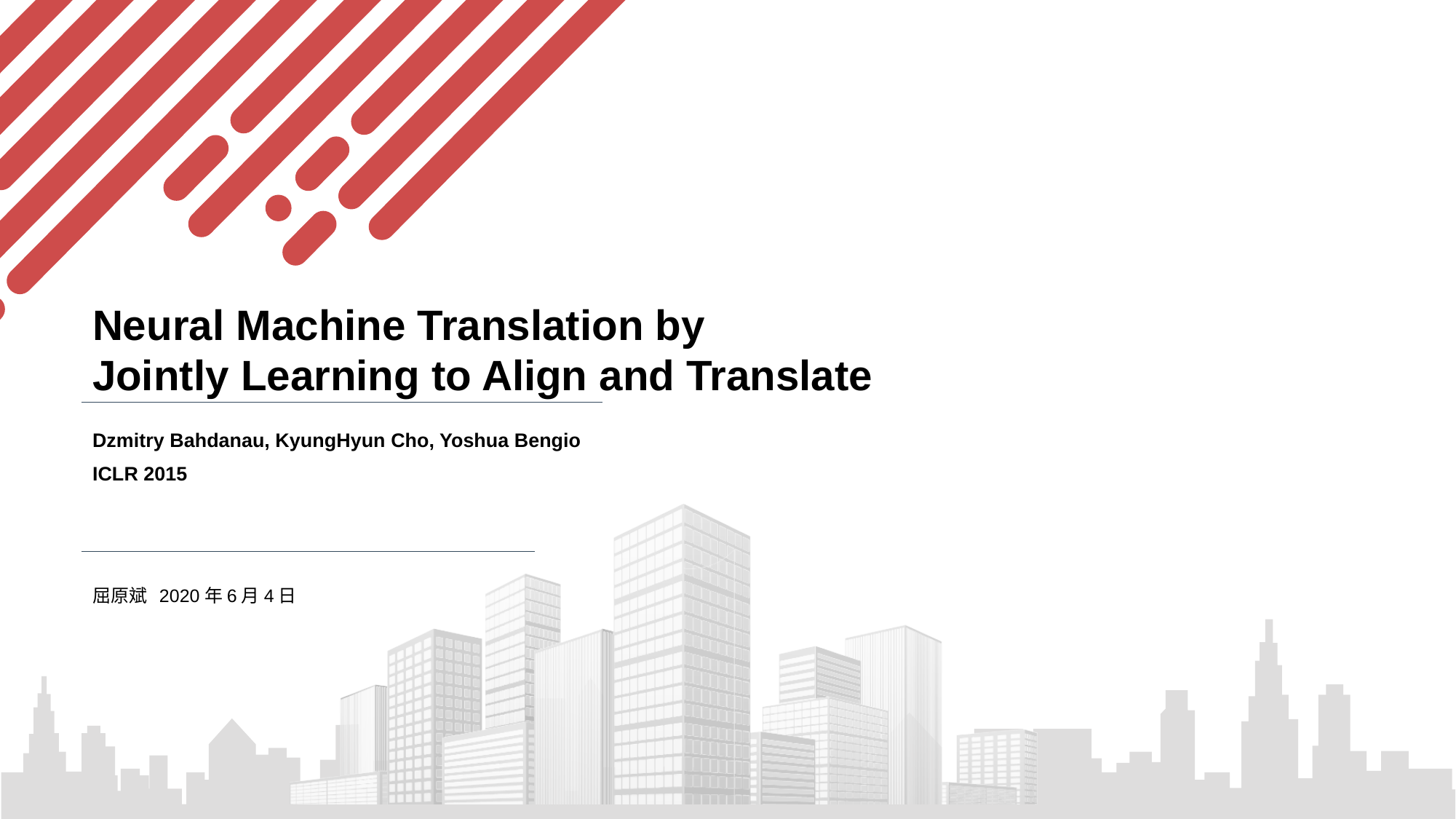

# Neural Machine Translation by Jointly Learning to Align and Translate
Dzmitry Bahdanau, KyungHyun Cho, Yoshua Bengio
ICLR 2015

屈原斌  2020年6月4日